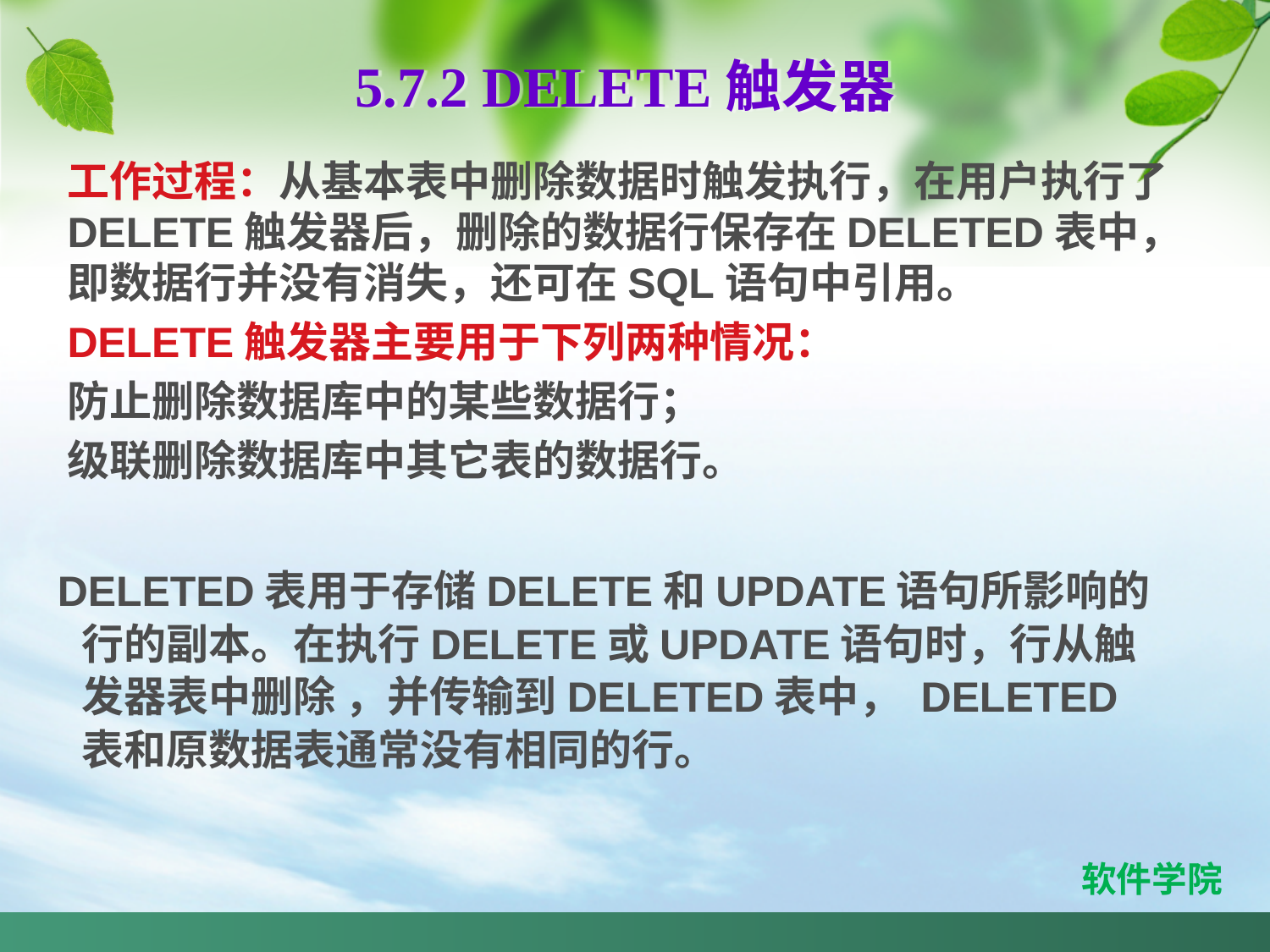

5.7.2 DELETE触发器
工作过程：从基本表中删除数据时触发执行，在用户执行了DELETE触发器后，删除的数据行保存在DELETED表中，即数据行并没有消失，还可在SQL语句中引用。
DELETE触发器主要用于下列两种情况：
防止删除数据库中的某些数据行；
级联删除数据库中其它表的数据行。

DELETED表用于存储DELETE和UPDATE语句所影响的行的副本。在执行DELETE或UPDATE语句时，行从触发器表中删除 ，并传输到DELETED表中， DELETED表和原数据表通常没有相同的行。